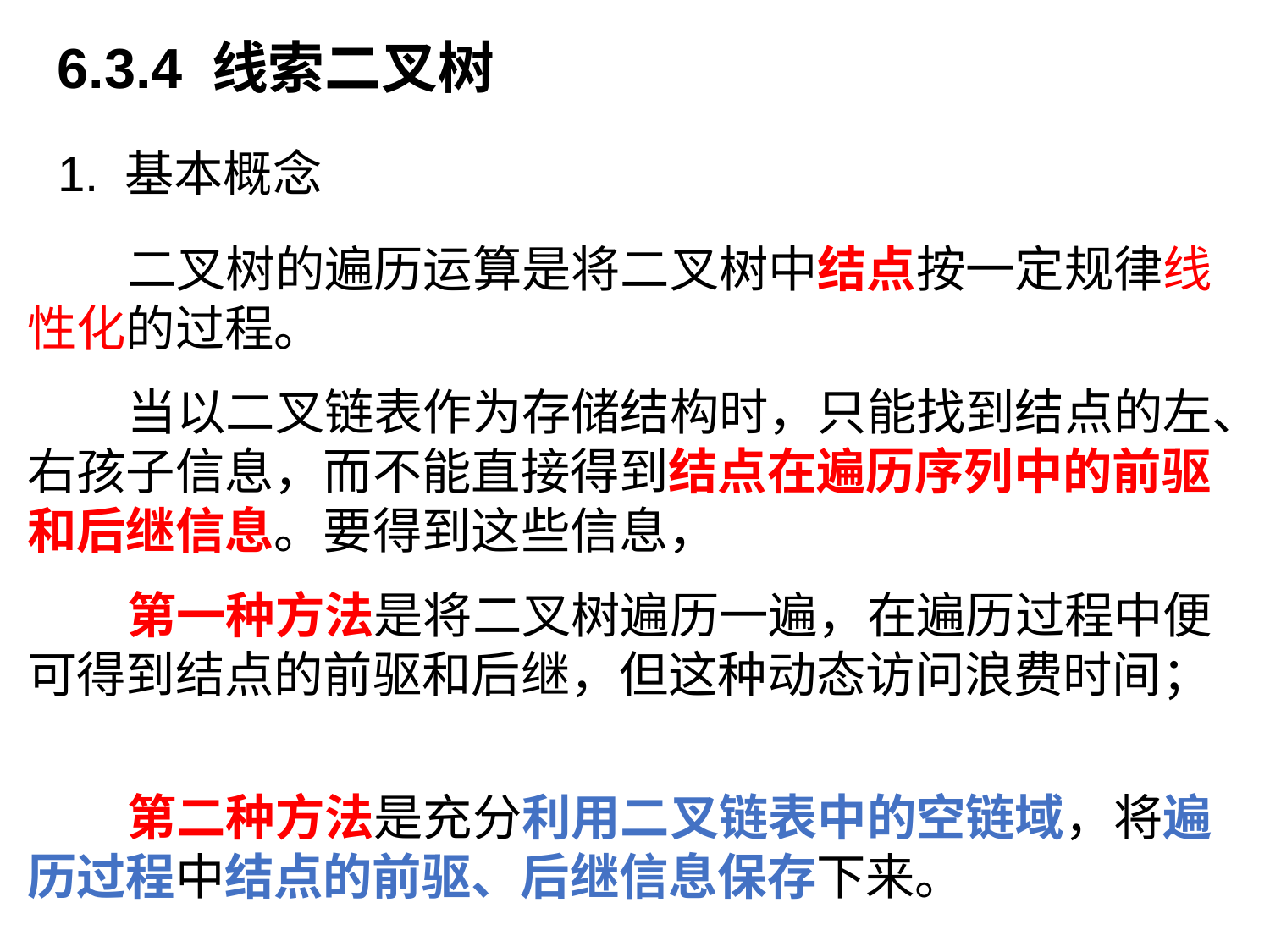

6.3.4 线索二叉树
1. 基本概念
        二叉树的遍历运算是将二叉树中结点按一定规律线性化的过程。
        当以二叉链表作为存储结构时，只能找到结点的左、右孩子信息，而不能直接得到结点在遍历序列中的前驱和后继信息。要得到这些信息，
        第一种方法是将二叉树遍历一遍，在遍历过程中便可得到结点的前驱和后继，但这种动态访问浪费时间；
        第二种方法是充分利用二叉链表中的空链域，将遍历过程中结点的前驱、后继信息保存下来。